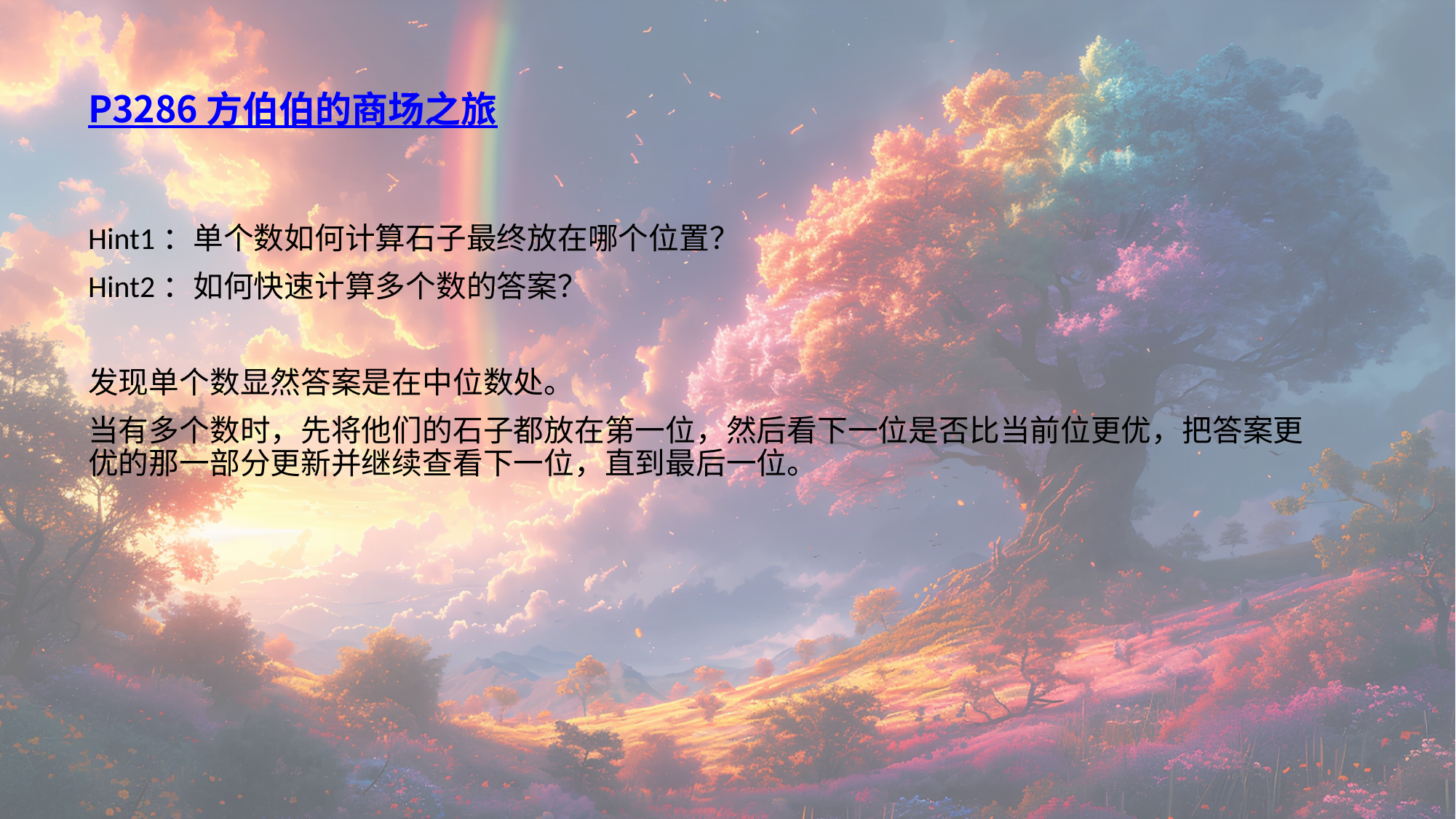

# P3286 方伯伯的商场之旅
Hint1：单个数如何计算石子最终放在哪个位置？
Hint2：如何快速计算多个数的答案？

发现单个数显然答案是在中位数处。
当有多个数时，先将他们的石子都放在第一位，然后看下一位是否比当前位更优，把答案更优的那一部分更新并继续查看下一位，直到最后一位。